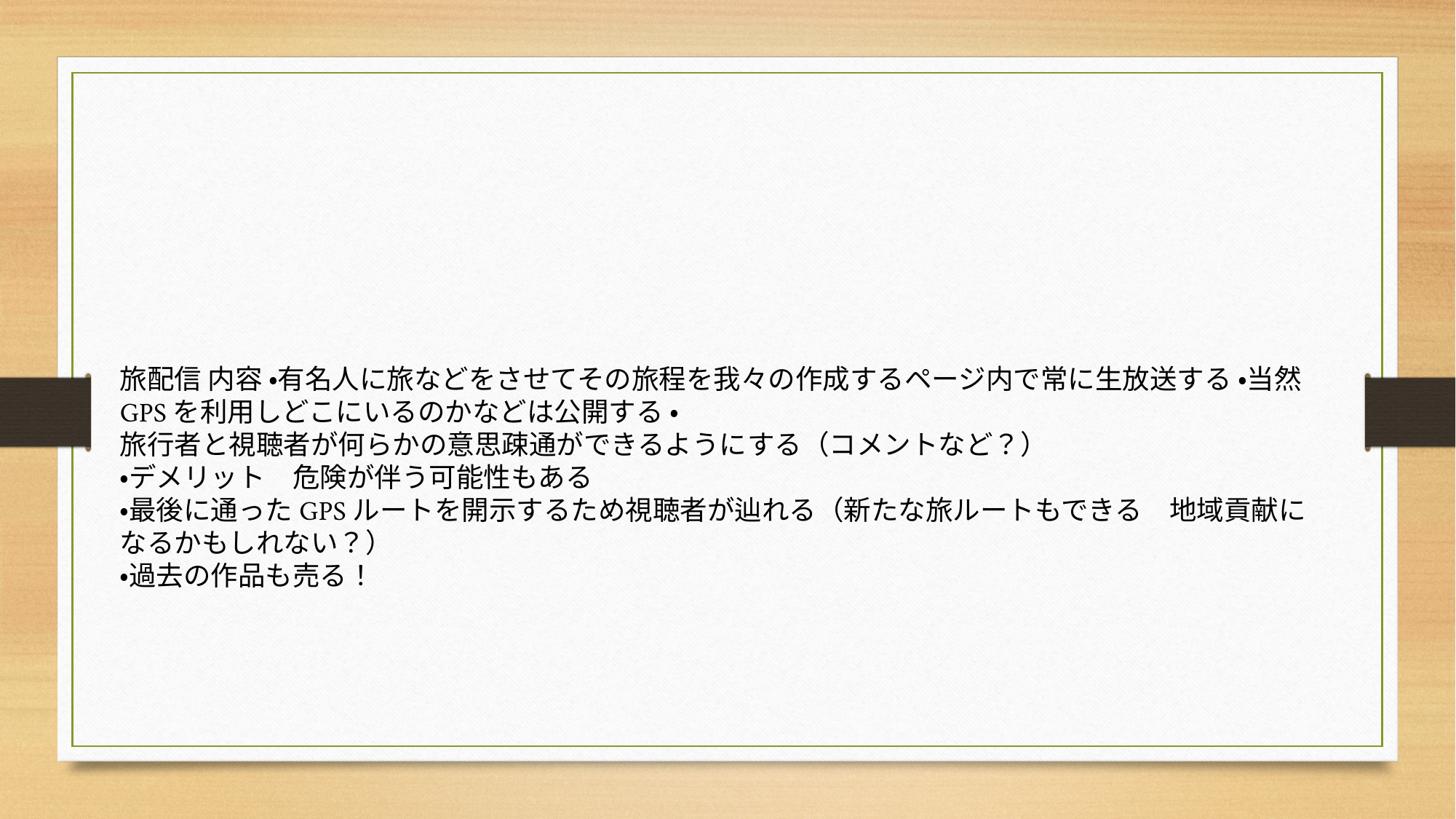

旅配信 内容 ・有名人に旅などをさせてその旅程を我々の作成するページ内で常に生放送する ・当然GPSを利用しどこにいるのかなどは公開する ・
旅行者と視聴者が何らかの意思疎通ができるようにする（コメントなど？）
・デメリット　危険が伴う可能性もある
・最後に通ったGPSルートを開示するため視聴者が辿れる（新たな旅ルートもできる　地域貢献になるかもしれない？）
・過去の作品も売る！